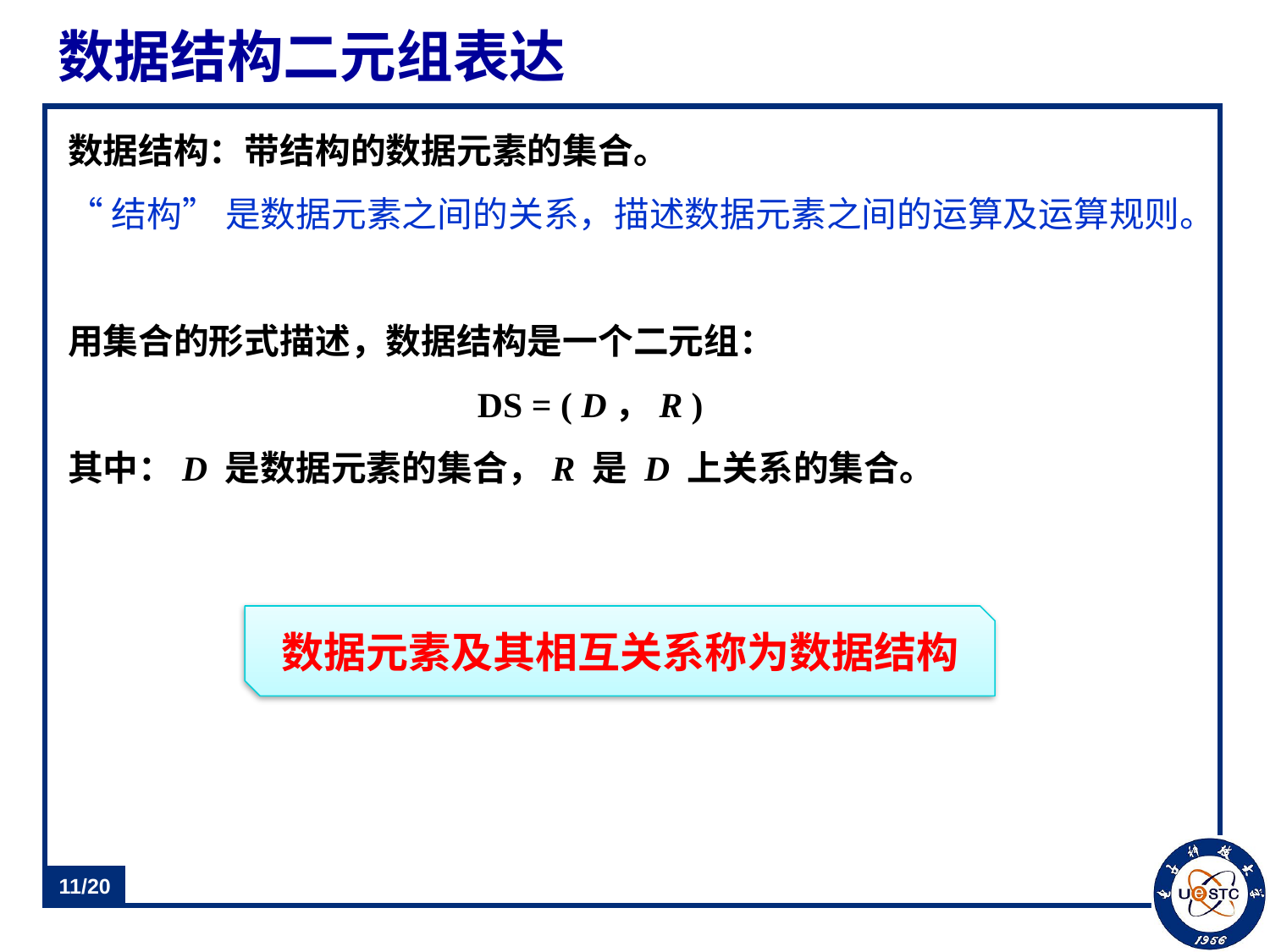

# 数据结构二元组表达
数据结构：带结构的数据元素的集合。
“结构” 是数据元素之间的关系，描述数据元素之间的运算及运算规则。

用集合的形式描述，数据结构是一个二元组：
DS = ( D，R )
其中：D 是数据元素的集合，R 是 D 上关系的集合。
数据元素及其相互关系称为数据结构
11/20